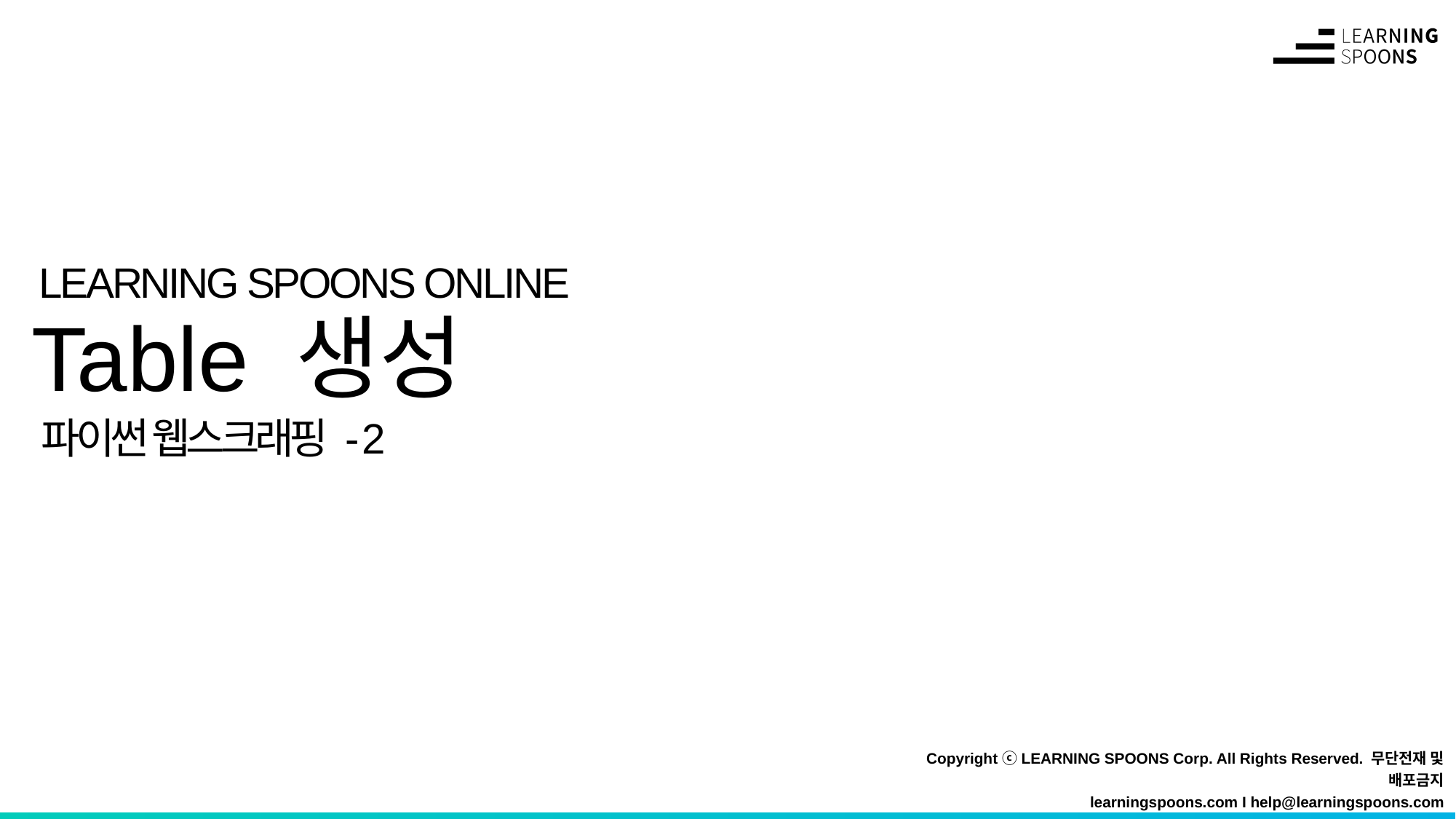

# Table 생성
파이썬 웹스크래핑 - 2